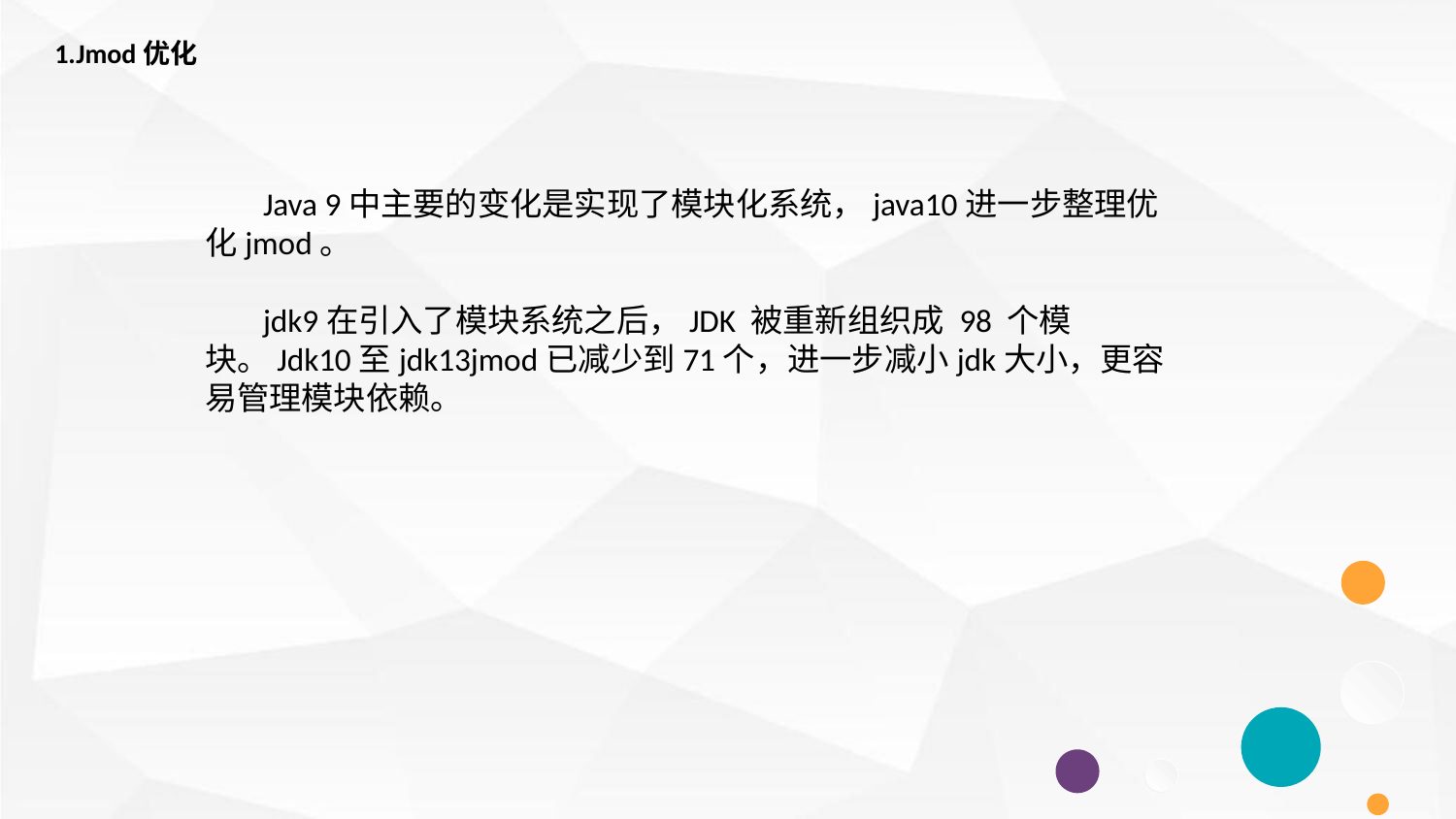

1.Jmod优化
        Java 9中主要的变化是实现了模块化系统，java10进一步整理优化jmod。

        jdk9在引入了模块系统之后，JDK 被重新组织成 98 个模块。Jdk10至jdk13jmod已减少到71个，进一步减小jdk大小，更容易管理模块依赖。